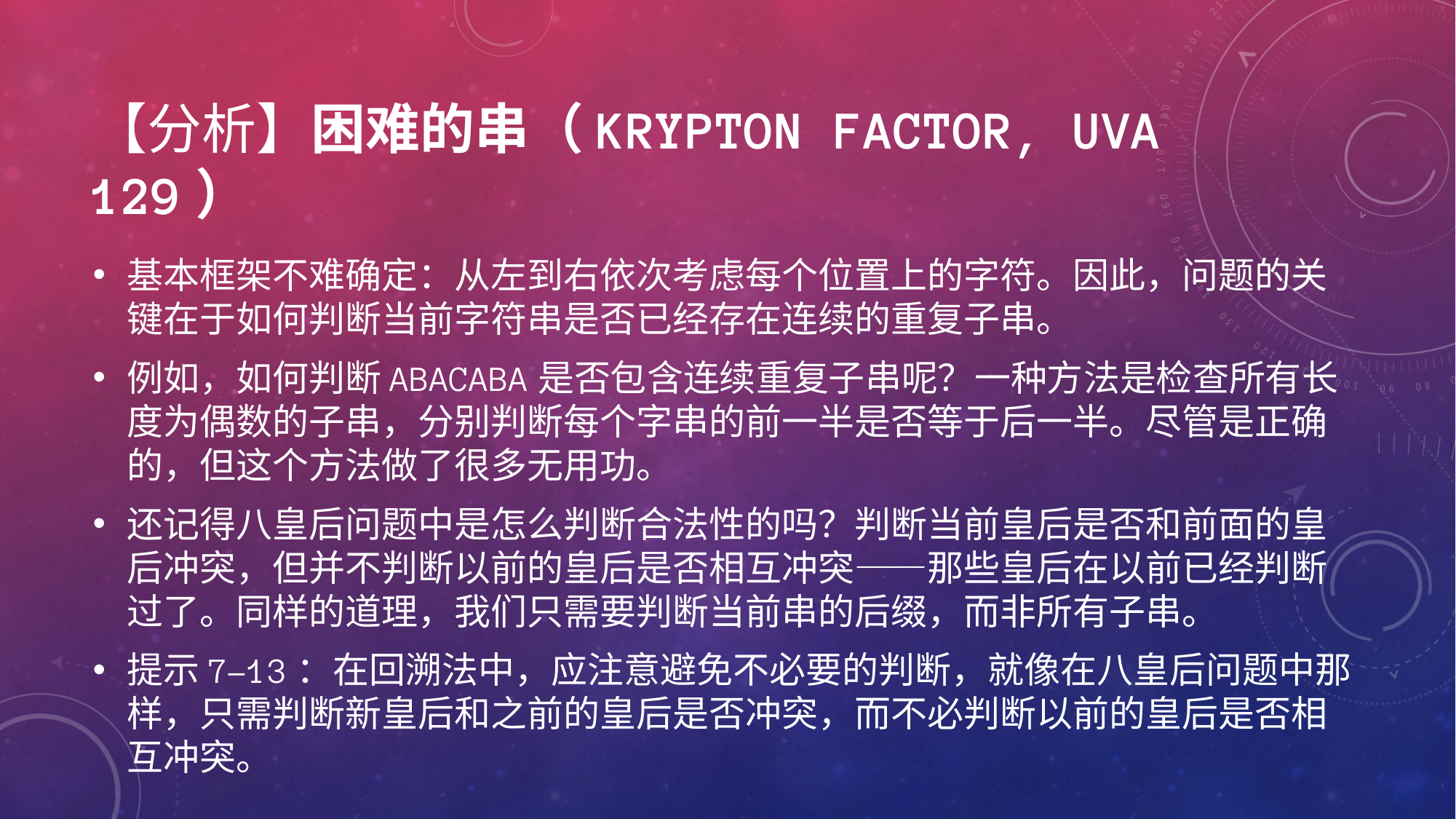

# 【分析】困难的串（Krypton Factor, UVa 129）
基本框架不难确定：从左到右依次考虑每个位置上的字符。因此，问题的关键在于如何判断当前字符串是否已经存在连续的重复子串。
例如，如何判断ABACABA是否包含连续重复子串呢？一种方法是检查所有长度为偶数的子串，分别判断每个字串的前一半是否等于后一半。尽管是正确的，但这个方法做了很多无用功。
还记得八皇后问题中是怎么判断合法性的吗？判断当前皇后是否和前面的皇后冲突，但并不判断以前的皇后是否相互冲突——那些皇后在以前已经判断过了。同样的道理，我们只需要判断当前串的后缀，而非所有子串。
提示7-13：在回溯法中，应注意避免不必要的判断，就像在八皇后问题中那样，只需判断新皇后和之前的皇后是否冲突，而不必判断以前的皇后是否相互冲突。